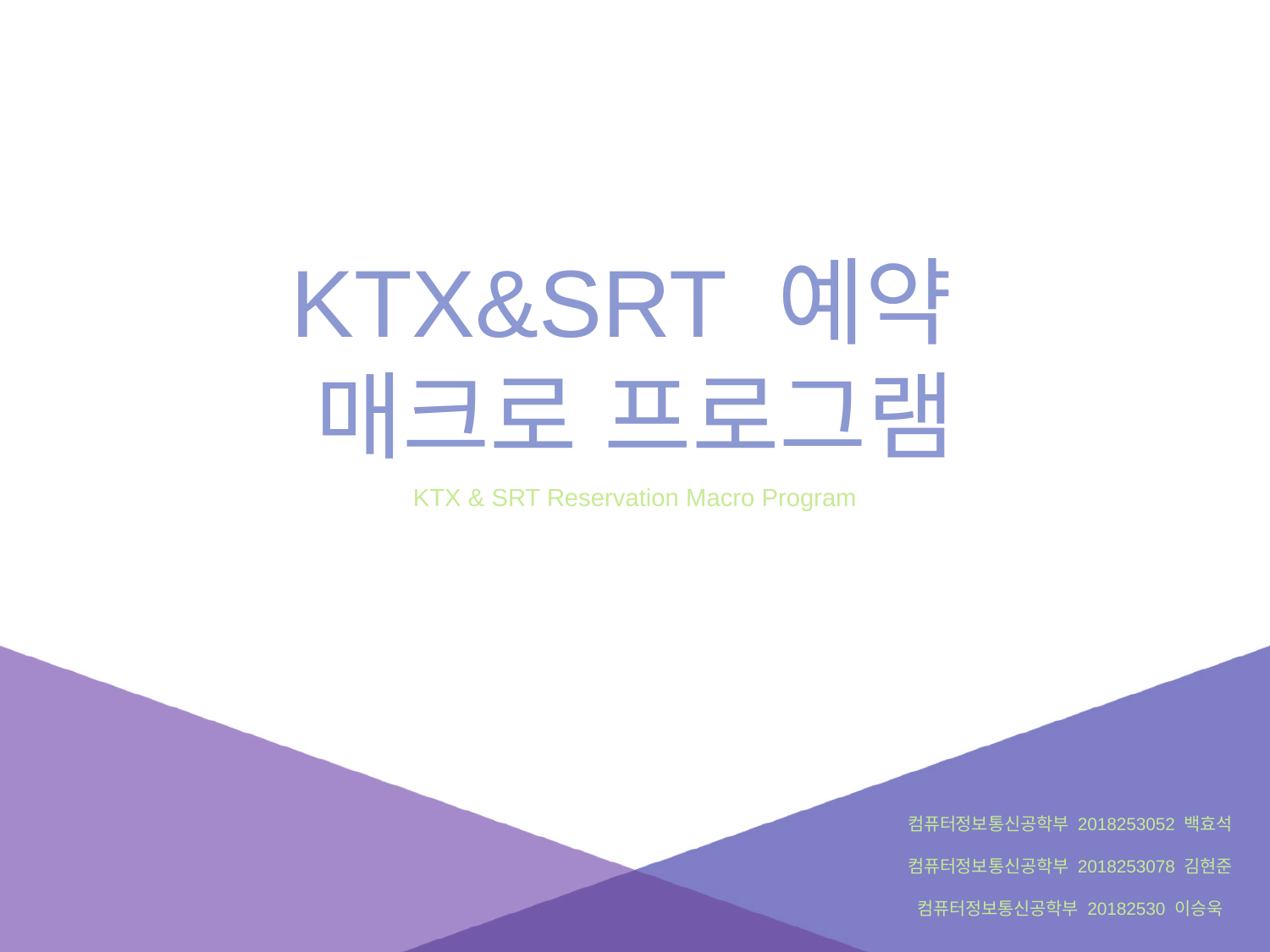

# KTX&SRT 예약 매크로 프로그램
KTX & SRT Reservation Macro Program

컴퓨터정보통신공학부 2018253052 백효석
컴퓨터정보통신공학부 2018253078 김현준

컴퓨터정보통신공학부 20182530 이승욱